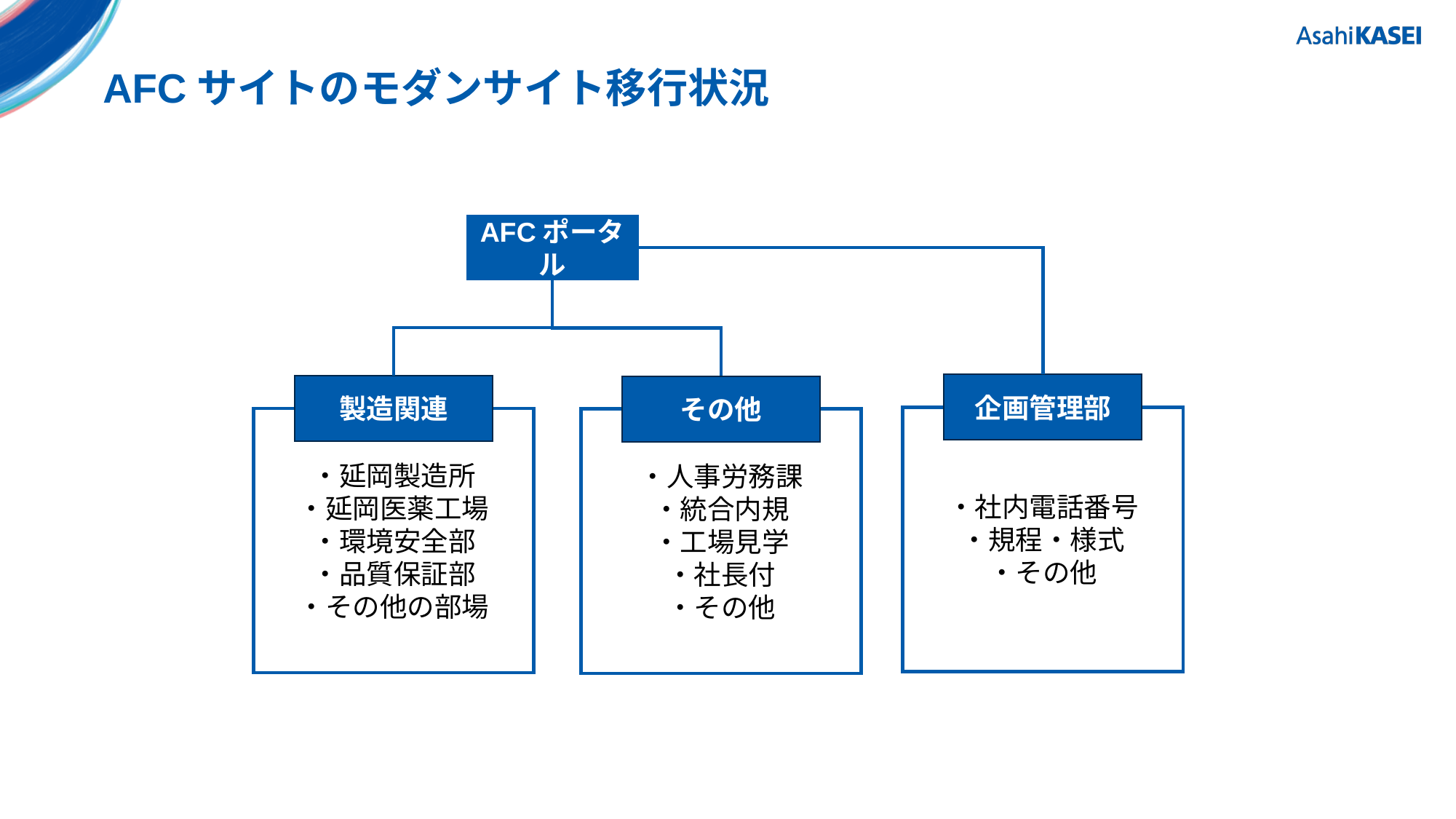

# AFCサイトのモダンサイト移行状況
AFCポータル
企画管理部
製造関連
その他
・社内電話番号
・規程・様式
・その他
・延岡製造所
・延岡医薬工場
・環境安全部
・品質保証部
・その他の部場
・人事労務課
・統合内規
・工場見学
・社長付
・その他